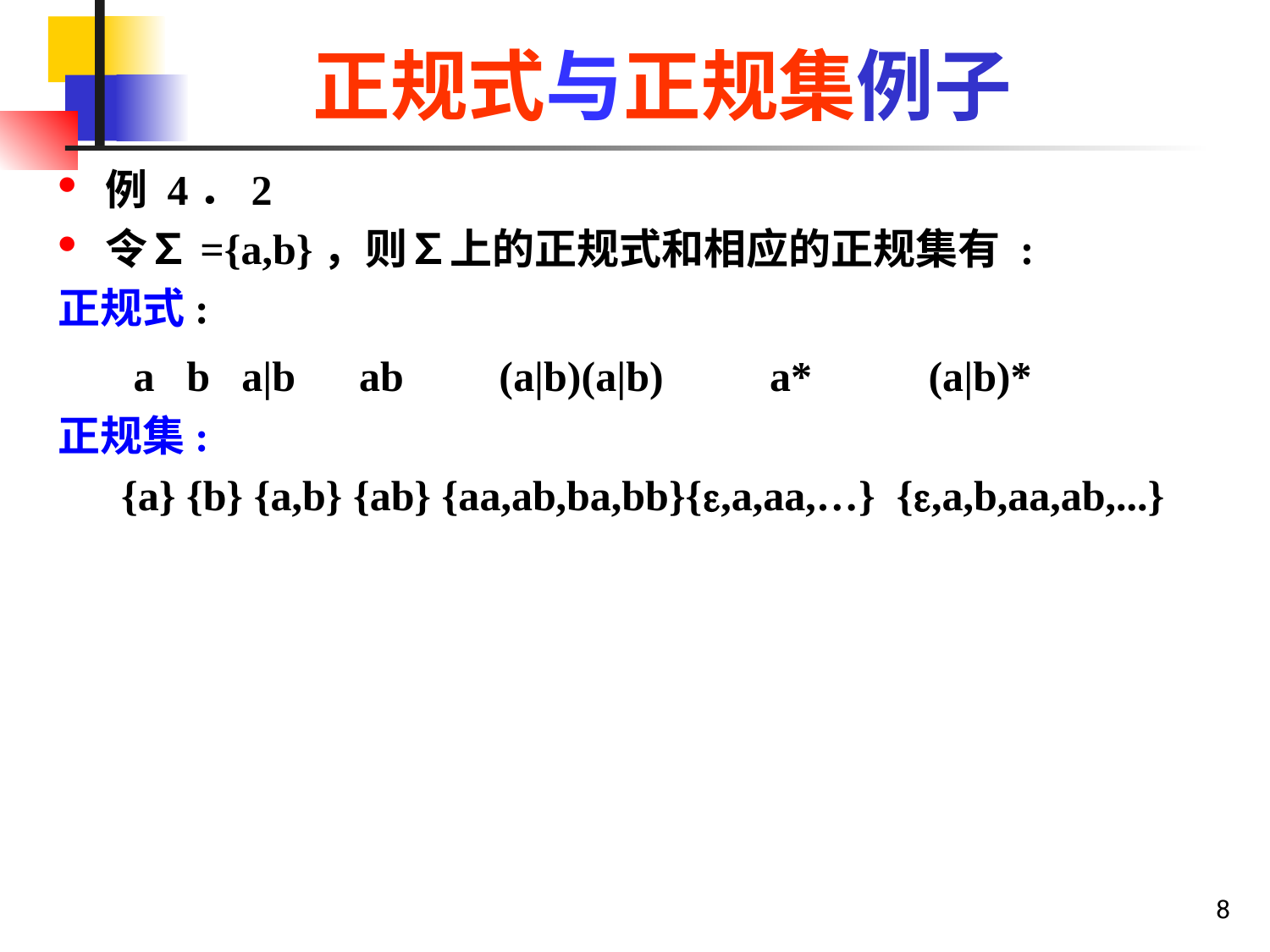

# 正规式与正规集例子
例 4．2
令∑={a,b}，则∑上的正规式和相应的正规集有 :
正规式:
 a   b   a|b      ab         (a|b)(a|b)          a*           (a|b)*
正规集:
{a} {b} {a,b} {ab} {aa,ab,ba,bb}{ε,a,aa,…}  {ε,a,b,aa,ab,...}
8